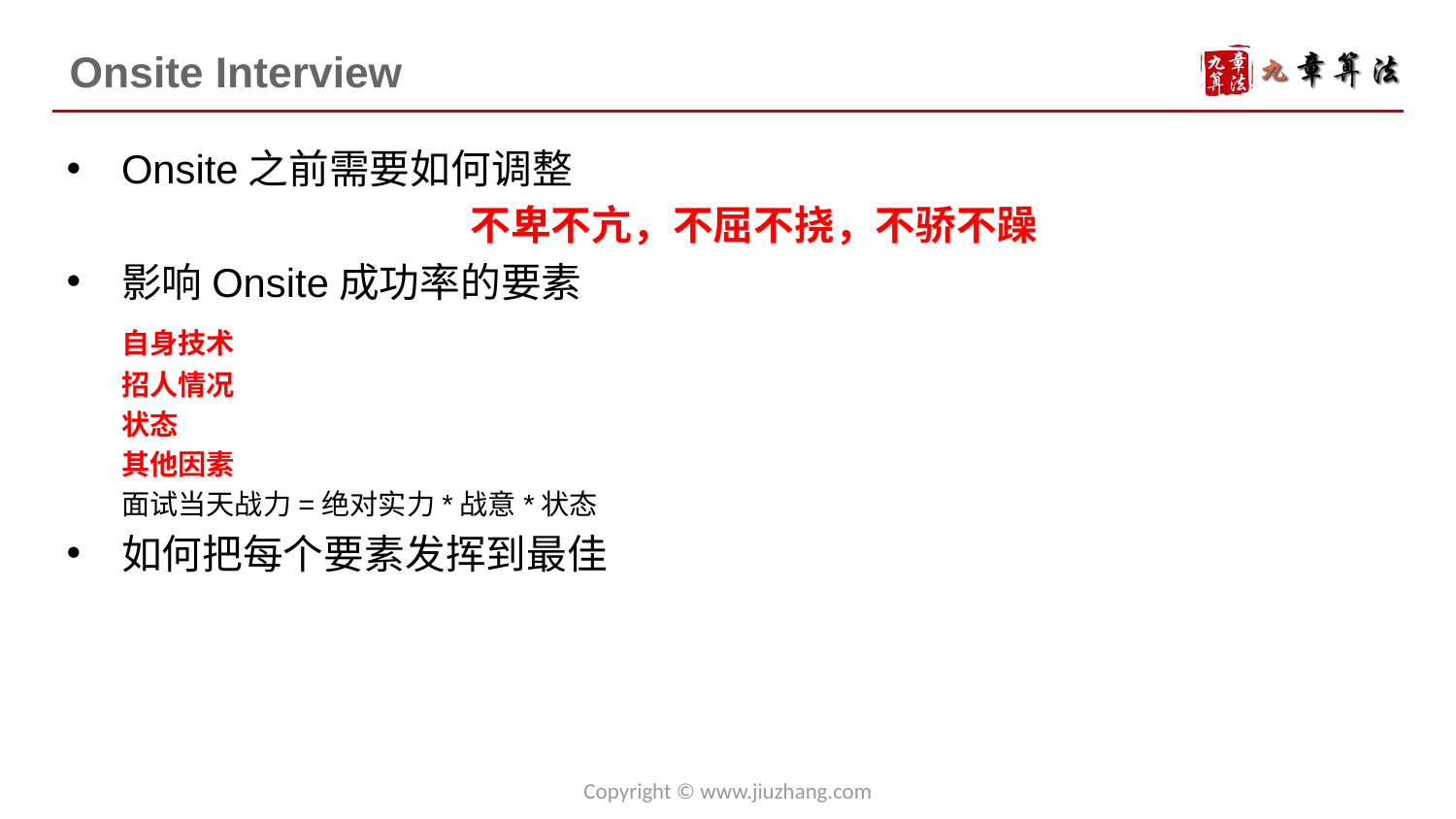

# Onsite Interview
Onsite之前需要如何调整
	不卑不亢，不屈不挠，不骄不躁
影响Onsite成功率的要素
	自身技术
	招人情况
	状态
	其他因素
	面试当天战力=绝对实力*战意*状态
如何把每个要素发挥到最佳